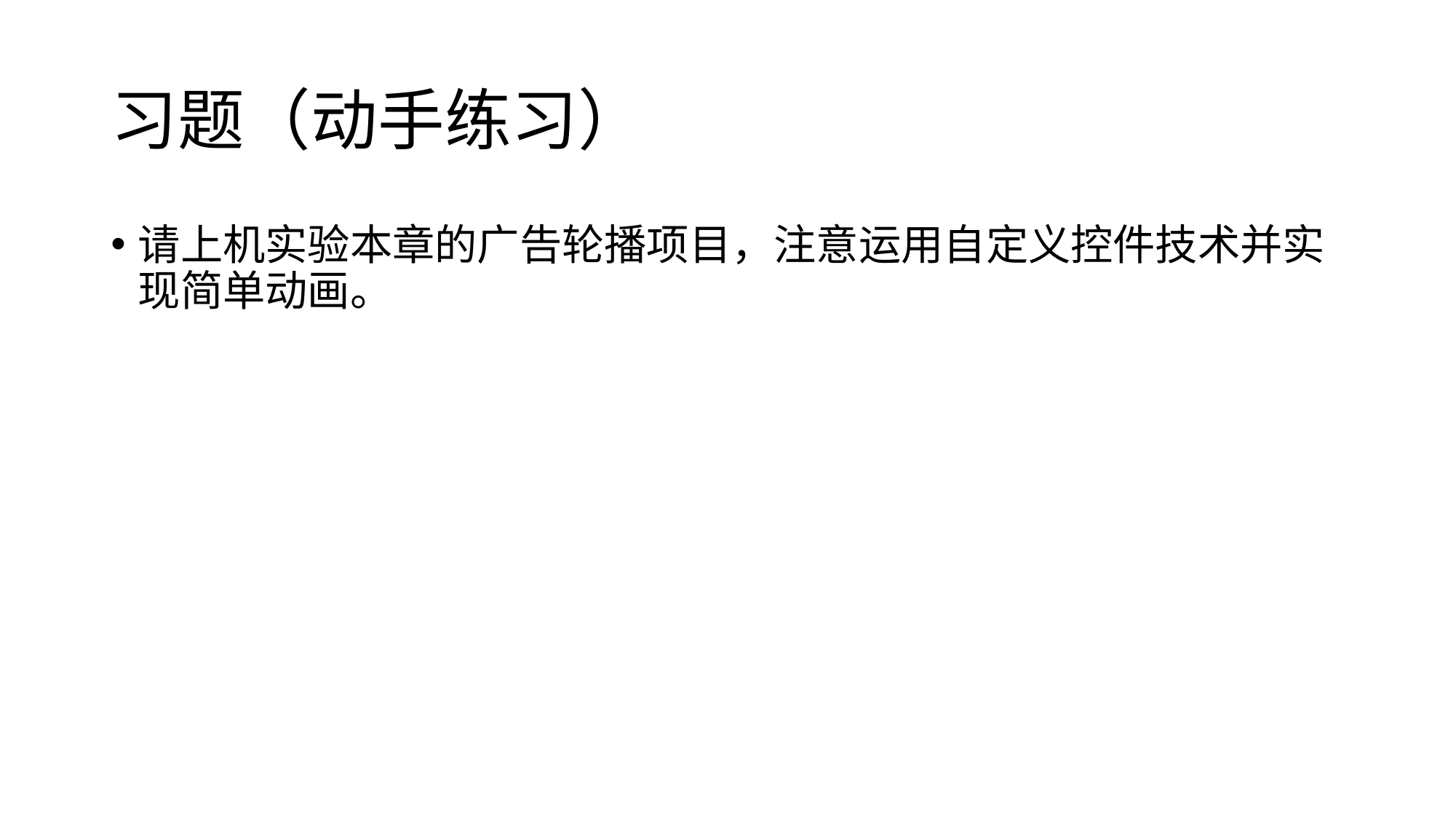

# 习题（动手练习）
请上机实验本章的广告轮播项目，注意运用自定义控件技术并实现简单动画。